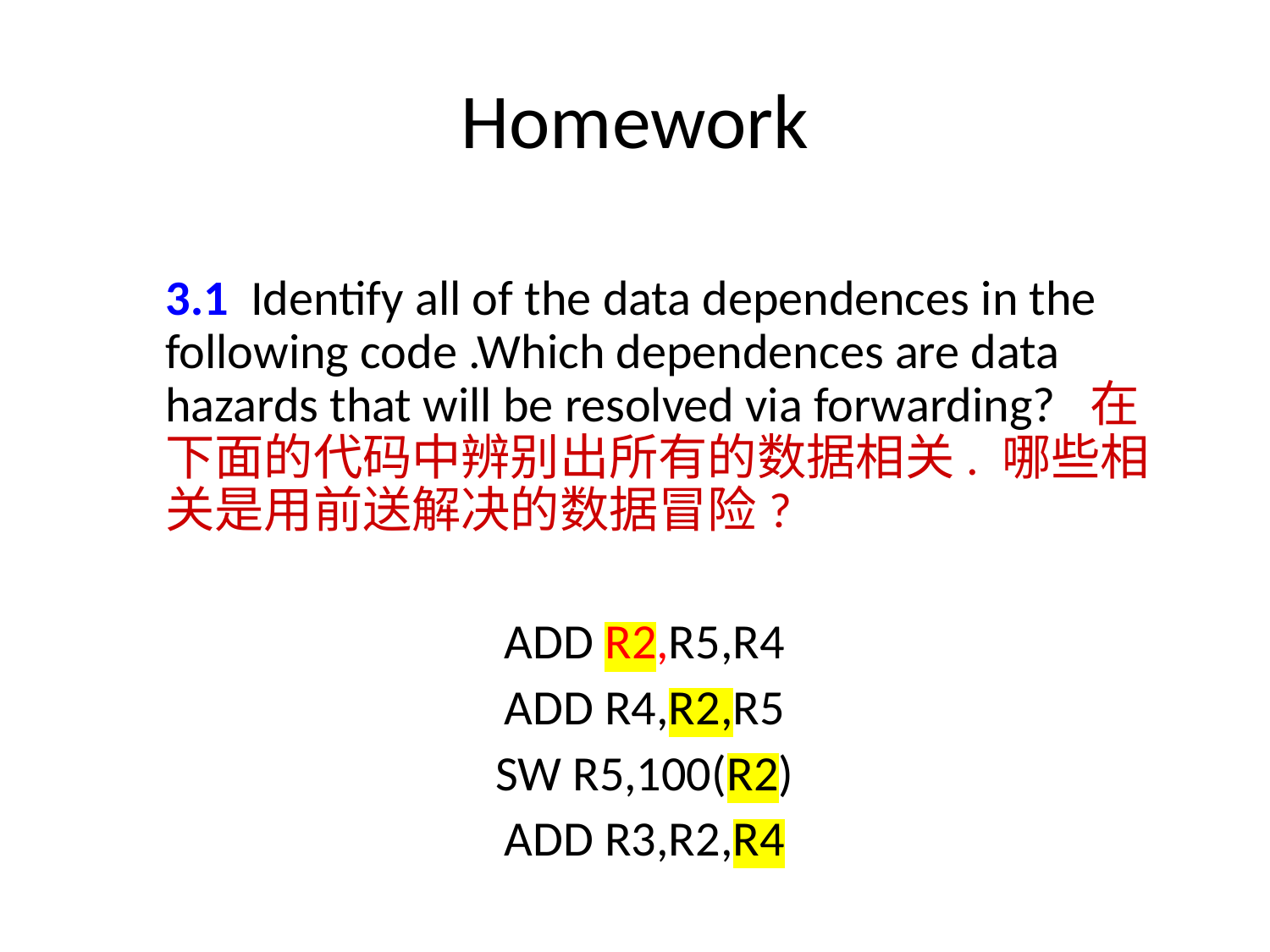

# Homework
	3.1  Identify all of the data dependences in the following code .Which dependences are data hazards that will be resolved via forwarding?  在下面的代码中辨别出所有的数据相关. 哪些相关是用前送解决的数据冒险?

ADD R2,R5,R4
ADD R4,R2,R5
SW R5,100(R2)
ADD R3,R2,R4